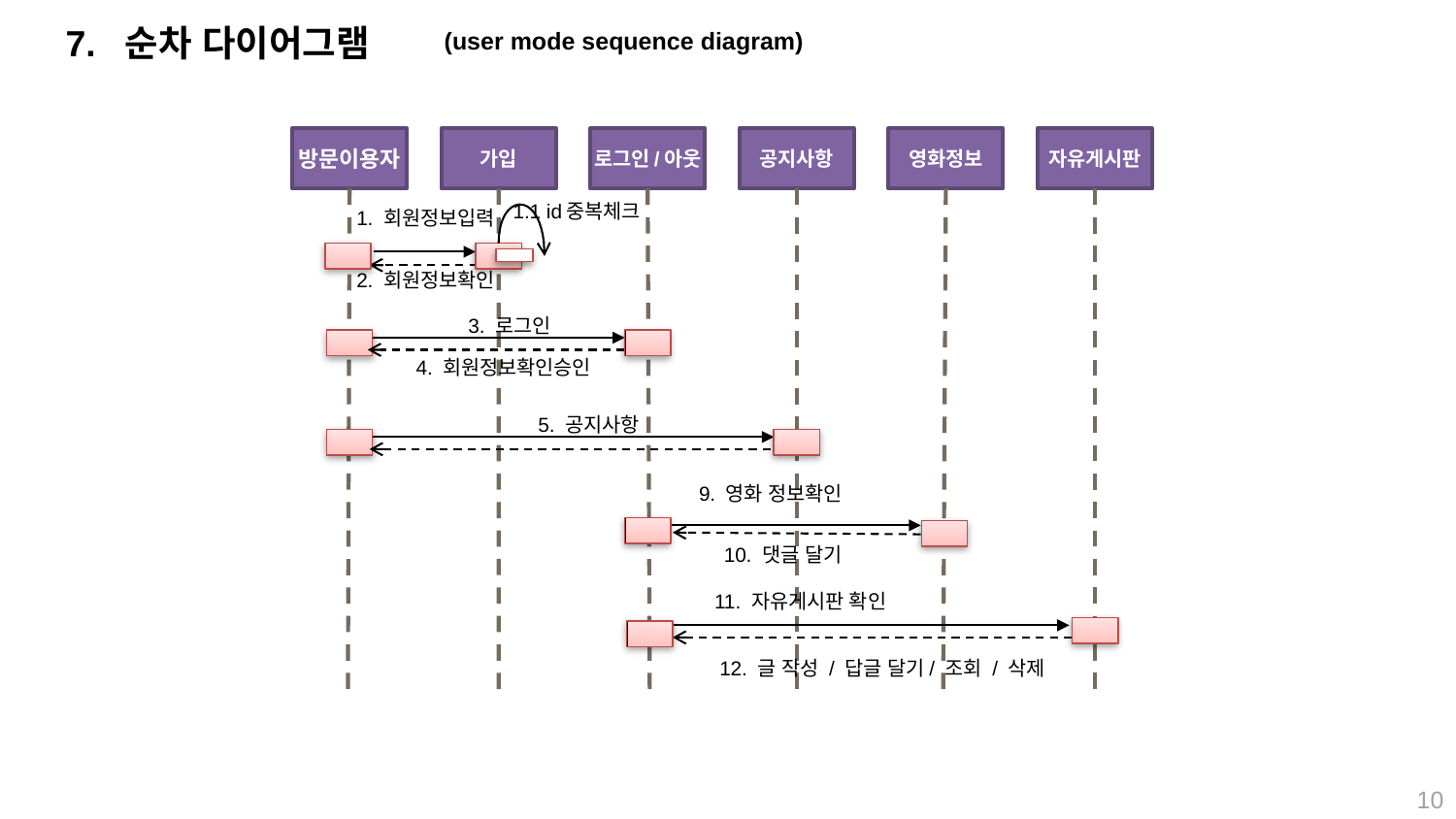

7.  순차 다이어그램
(user mode sequence diagram)
방문이용자
가입
로그인/아웃
공지사항
영화정보
자유게시판
1.1 id중복체크
1. 회원정보입력

2. 회원정보확인
3. 로그인

4. 회원정보확인승인
5. 공지사항

9. 영화 정보확인

10. 댓글 달기
11. 자유게시판 확인

12. 글 작성 / 답글 달기/ 조회 / 삭제

10